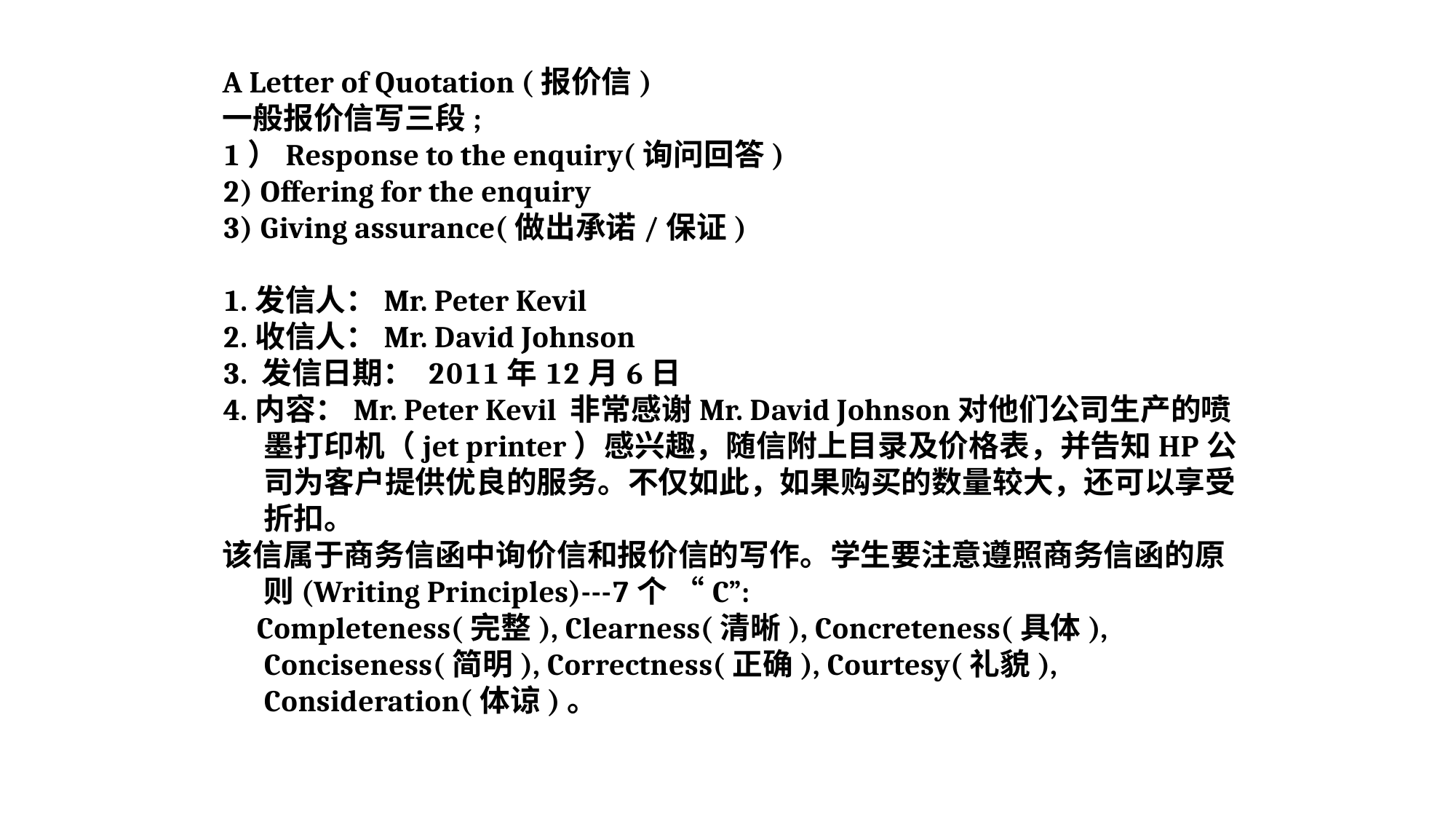

A Letter of Quotation (报价信)
一般报价信写三段;
1）Response to the enquiry(询问回答)
2) Offering for the enquiry
3) Giving assurance(做出承诺/保证)
1.发信人：Mr. Peter Kevil
2.收信人：Mr. David Johnson
3. 发信日期： 2011年12月6日
4.内容：Mr. Peter Kevil 非常感谢Mr. David Johnson对他们公司生产的喷墨打印机（jet printer）感兴趣，随信附上目录及价格表，并告知HP公司为客户提供优良的服务。不仅如此，如果购买的数量较大，还可以享受折扣。
该信属于商务信函中询价信和报价信的写作。学生要注意遵照商务信函的原则(Writing Principles)---7个 “C”:
     Completeness(完整), Clearness(清晰), Concreteness(具体), Conciseness(简明), Correctness(正确), Courtesy(礼貌), Consideration(体谅)。